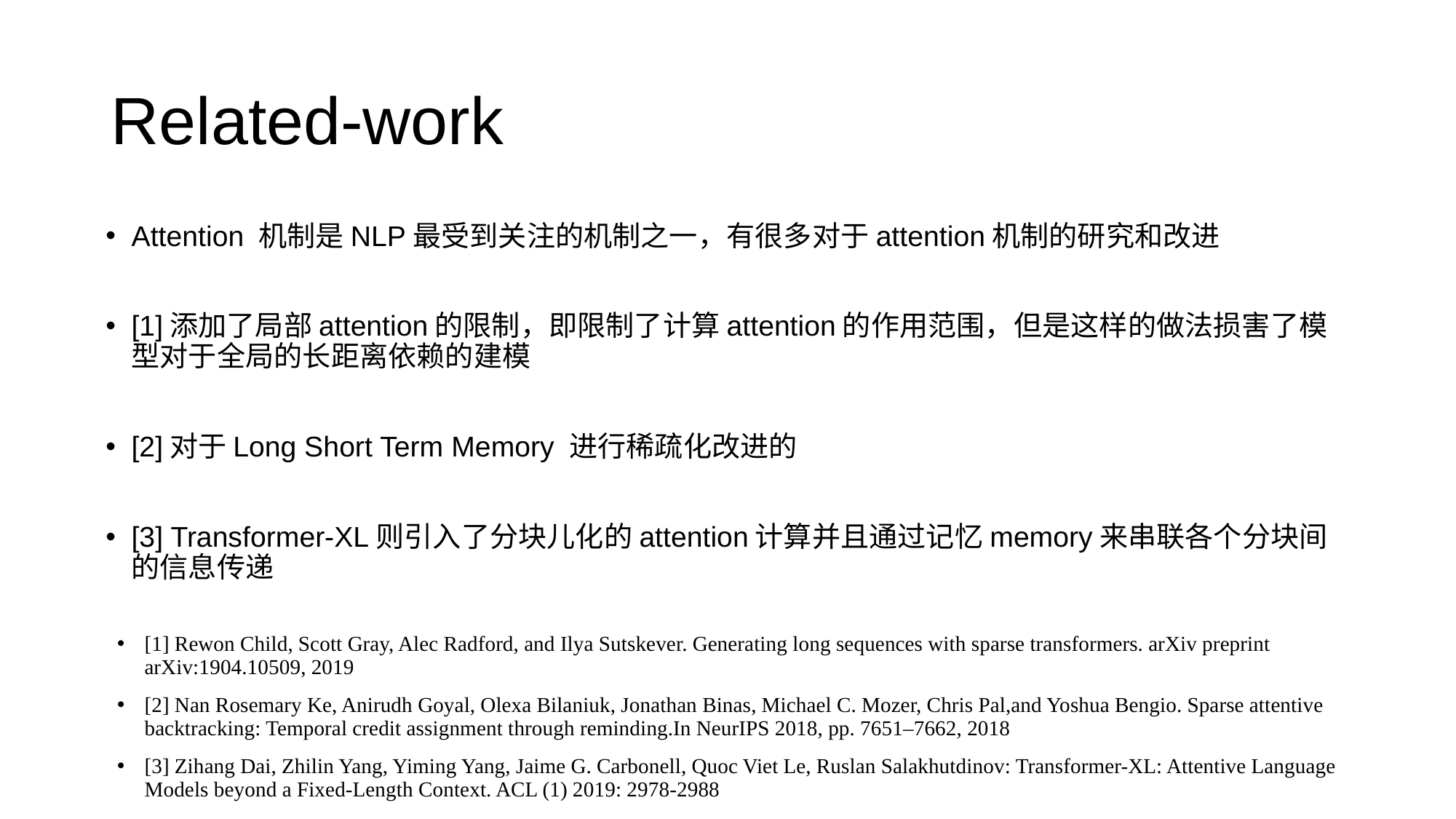

# Related-work
Attention 机制是NLP最受到关注的机制之一，有很多对于attention机制的研究和改进

[1]添加了局部attention的限制，即限制了计算attention的作用范围，但是这样的做法损害了模型对于全局的长距离依赖的建模

[2]对于Long Short Term Memory 进行稀疏化改进的

[3] Transformer-XL则引入了分块儿化的attention计算并且通过记忆memory来串联各个分块间的信息传递
[1] Rewon Child, Scott Gray, Alec Radford, and Ilya Sutskever. Generating long sequences with sparse transformers. arXiv preprint arXiv:1904.10509, 2019
[2] Nan Rosemary Ke, Anirudh Goyal, Olexa Bilaniuk, Jonathan Binas, Michael C. Mozer, Chris Pal,and Yoshua Bengio. Sparse attentive backtracking: Temporal credit assignment through reminding.In NeurIPS 2018, pp. 7651–7662, 2018
[3] Zihang Dai, Zhilin Yang, Yiming Yang, Jaime G. Carbonell, Quoc Viet Le, Ruslan Salakhutdinov: Transformer-XL: Attentive Language Models beyond a Fixed-Length Context. ACL (1) 2019: 2978-2988